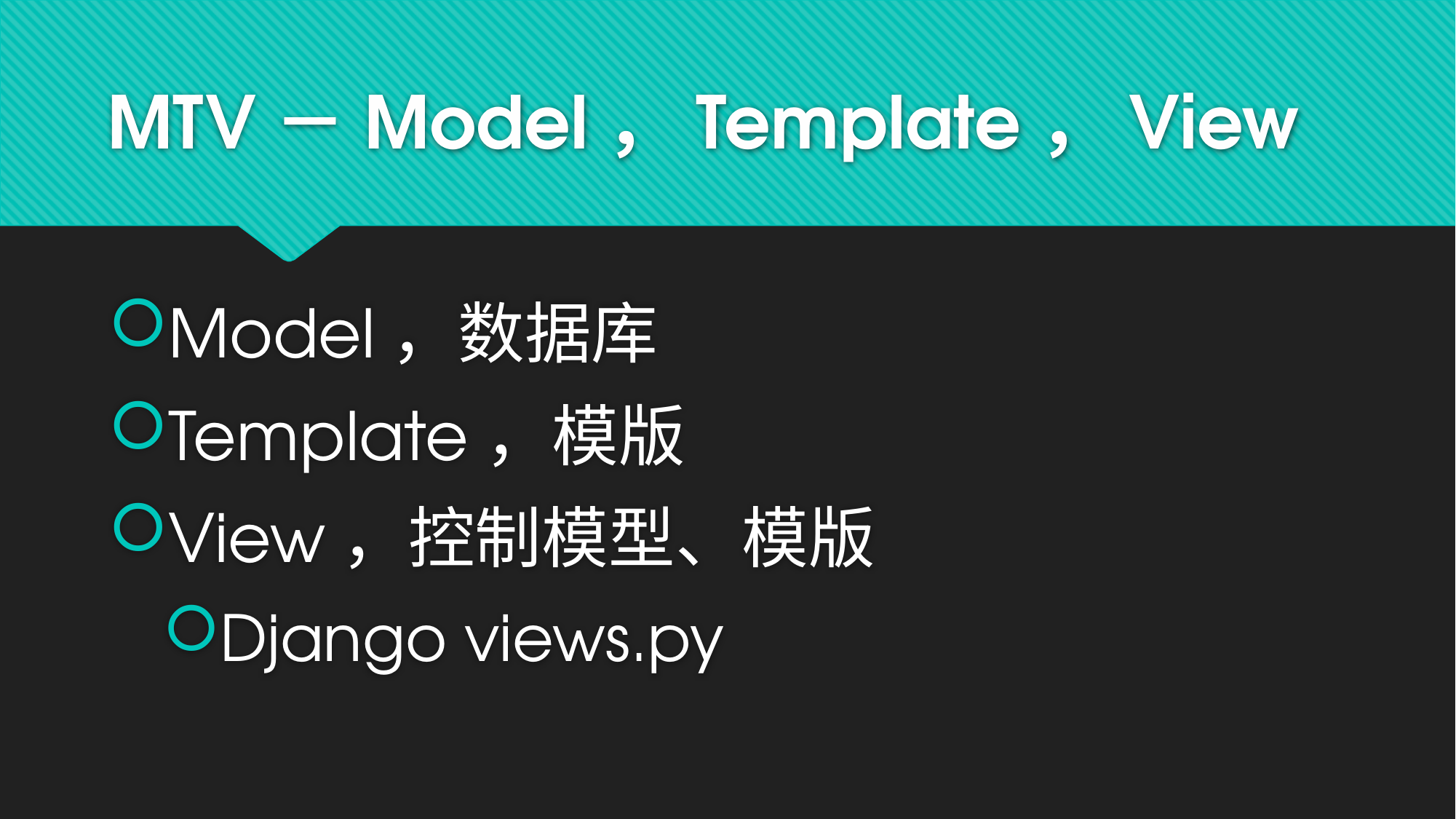

# MTV－Model，Template，View
Model，数据库
Template，模版
View，控制模型、模版
Django views.py